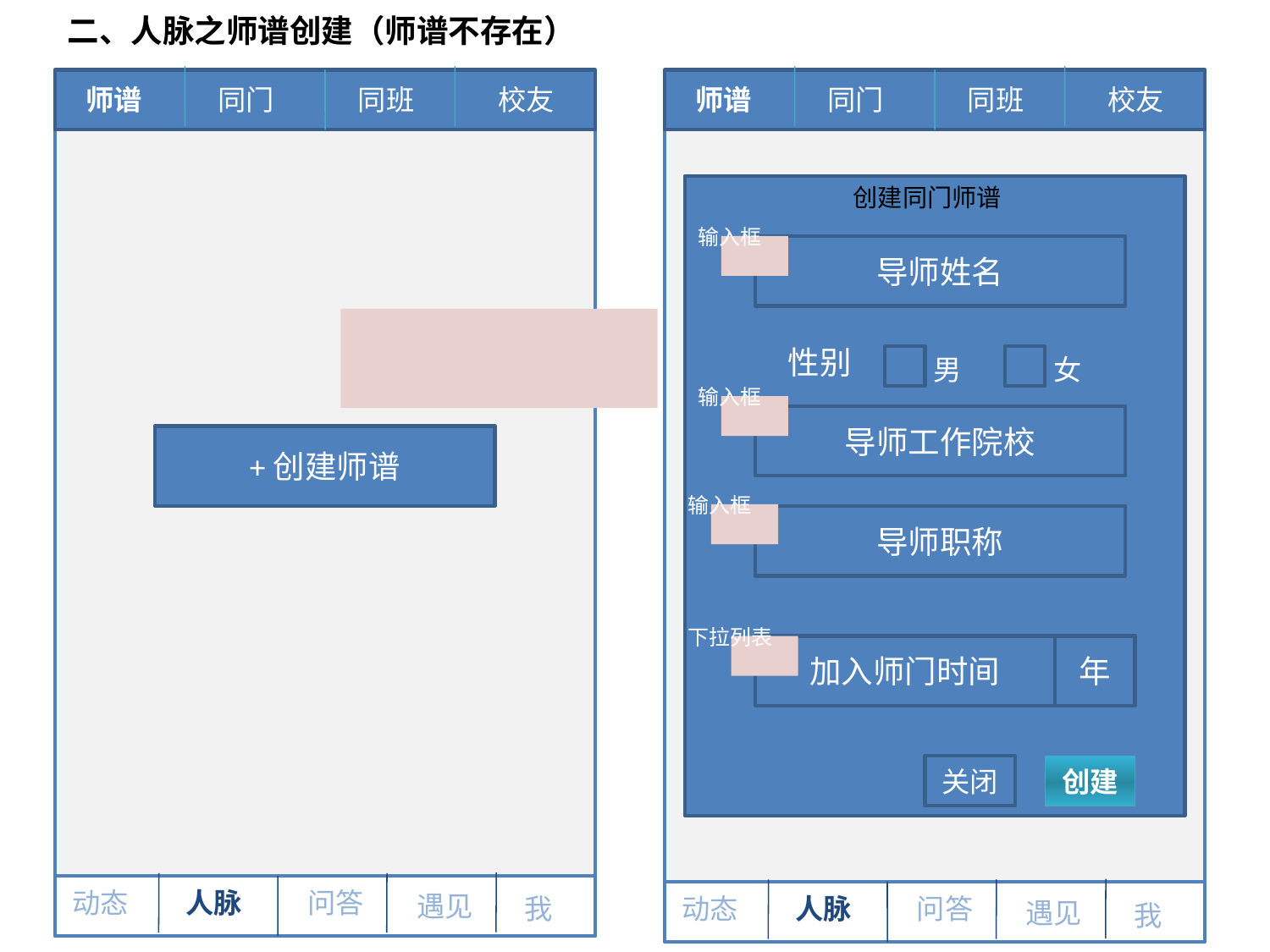

二、人脉之师谱创建（师谱不存在）

师谱
同门
同班
校友

师谱
同门
同班
校友

创建同门师谱
输入框

导师姓名

性别

男

女
输入框

导师工作院校
+创建师谱
输入框

导师职称
下拉列表
加入师门时间
年

关闭
创建

动态
人脉
问答

遇见
动态
人脉
问答
我
遇见
我